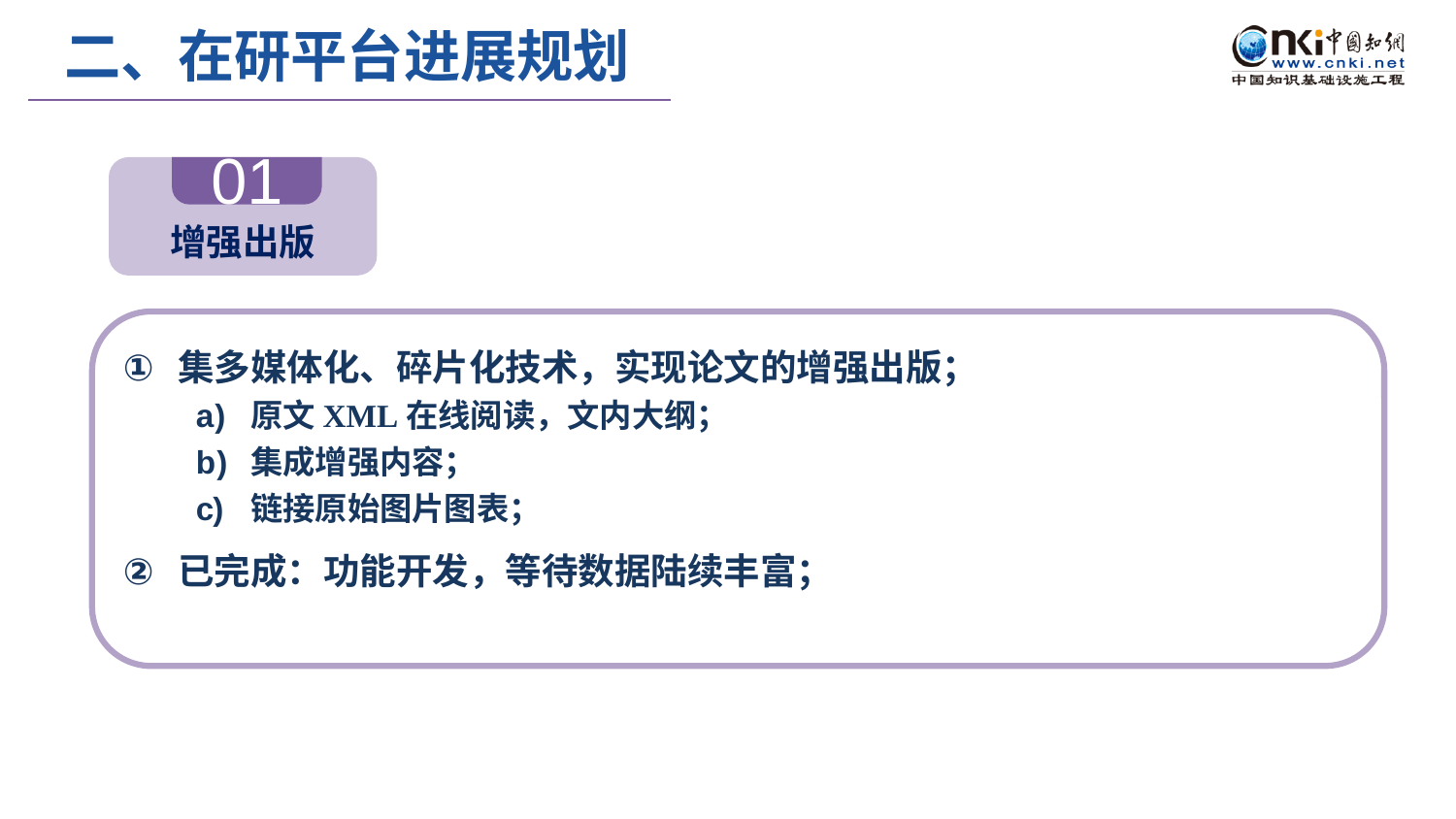

二、在研平台进展规划
01
增强出版

集多媒体化、碎片化技术，实现论文的增强出版；
原文XML在线阅读，文内大纲；
集成增强内容；
链接原始图片图表；
已完成：功能开发，等待数据陆续丰富；